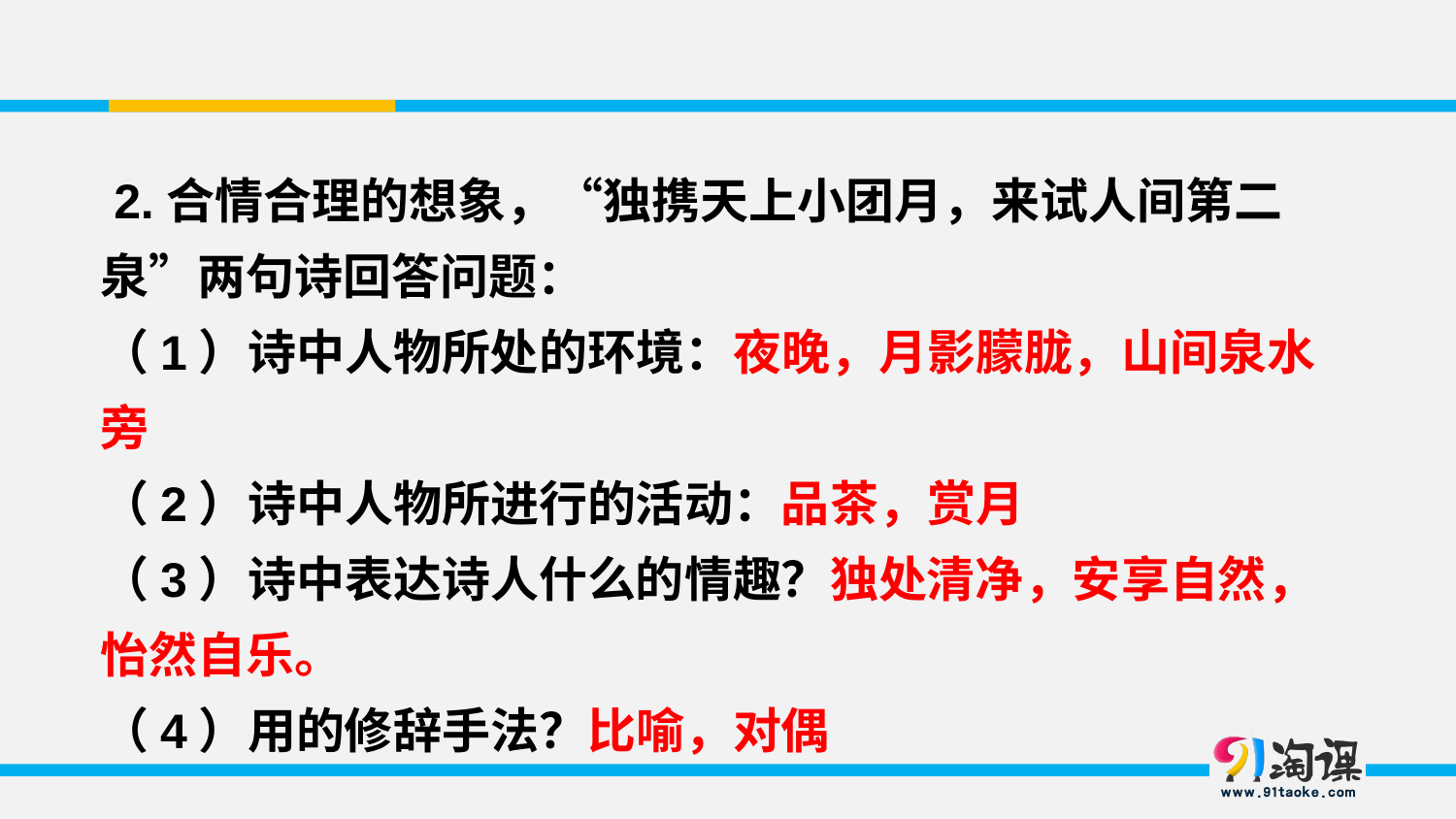

2.合情合理的想象，“独携天上小团月，来试人间第二泉”两句诗回答问题：
（1）诗中人物所处的环境：夜晚，月影朦胧，山间泉水旁
（2）诗中人物所进行的活动：品茶，赏月
（3）诗中表达诗人什么的情趣？独处清净，安享自然，怡然自乐。
（4）用的修辞手法？比喻，对偶